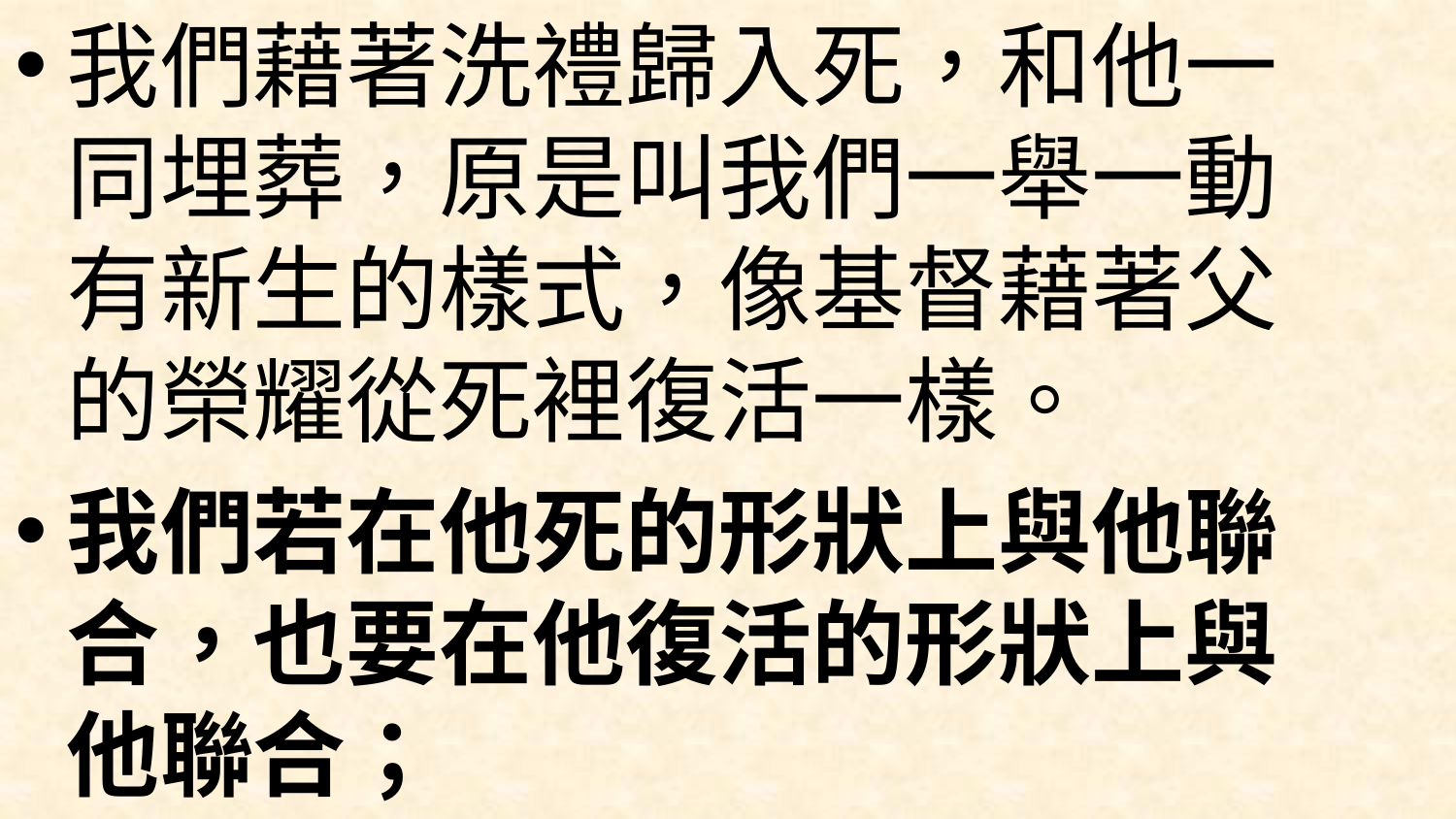

我們藉著洗禮歸入死，和他一同埋葬，原是叫我們一舉一動有新生的樣式，像基督藉著父的榮耀從死裡復活一樣。
我們若在他死的形狀上與他聯合，也要在他復活的形狀上與他聯合；